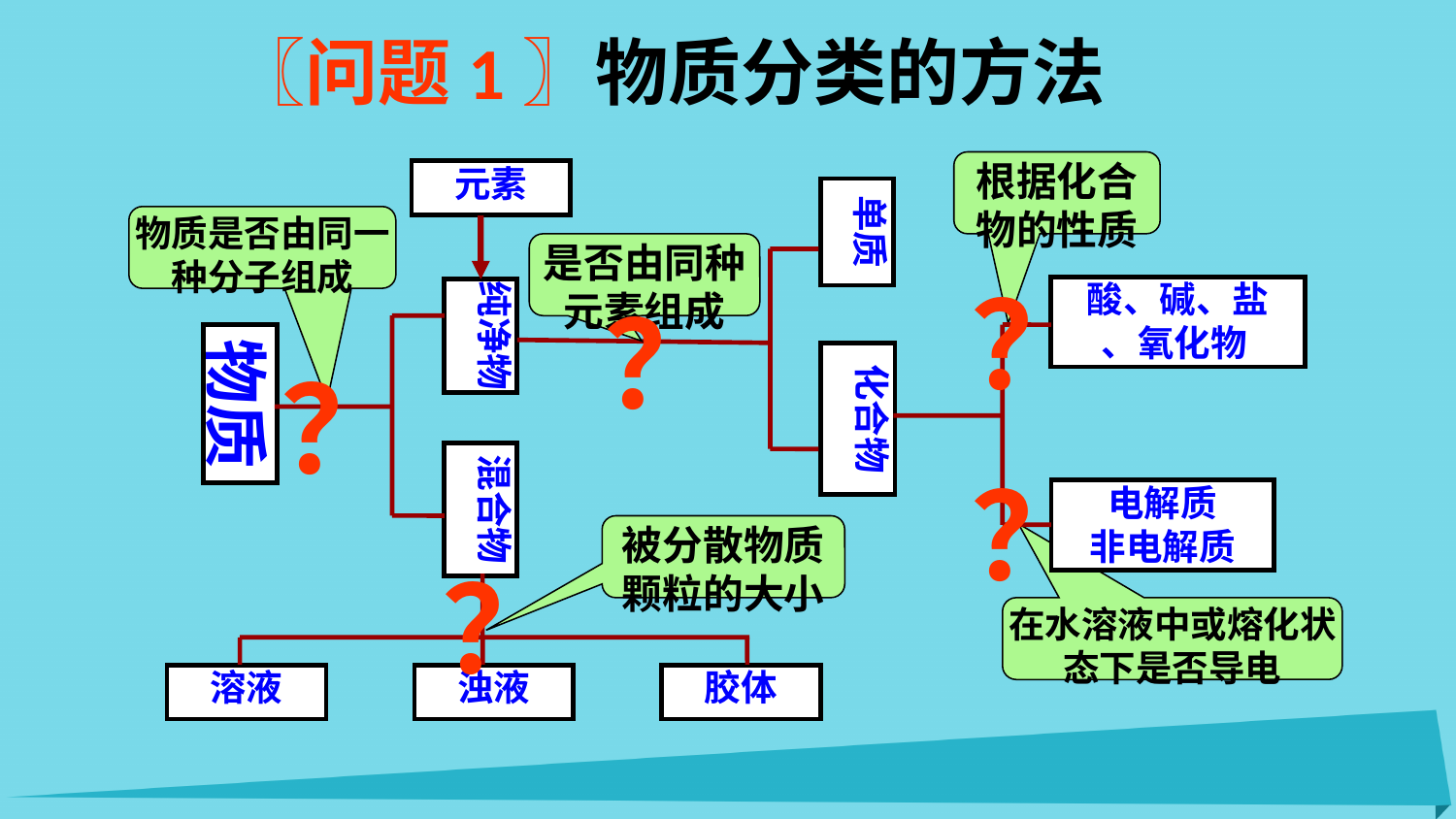

〖问题1〗物质分类的方法
根据化合物的性质
元素
单质

酸、碱、盐
、氧化物
纯净物

物质

化合物
混合物

电解质
非电解质

溶液
浊液
胶体
物质是否由同一种分子组成
是否由同种元素组成
？
？
？
？
被分散物质颗粒的大小
？
在水溶液中或熔化状态下是否导电